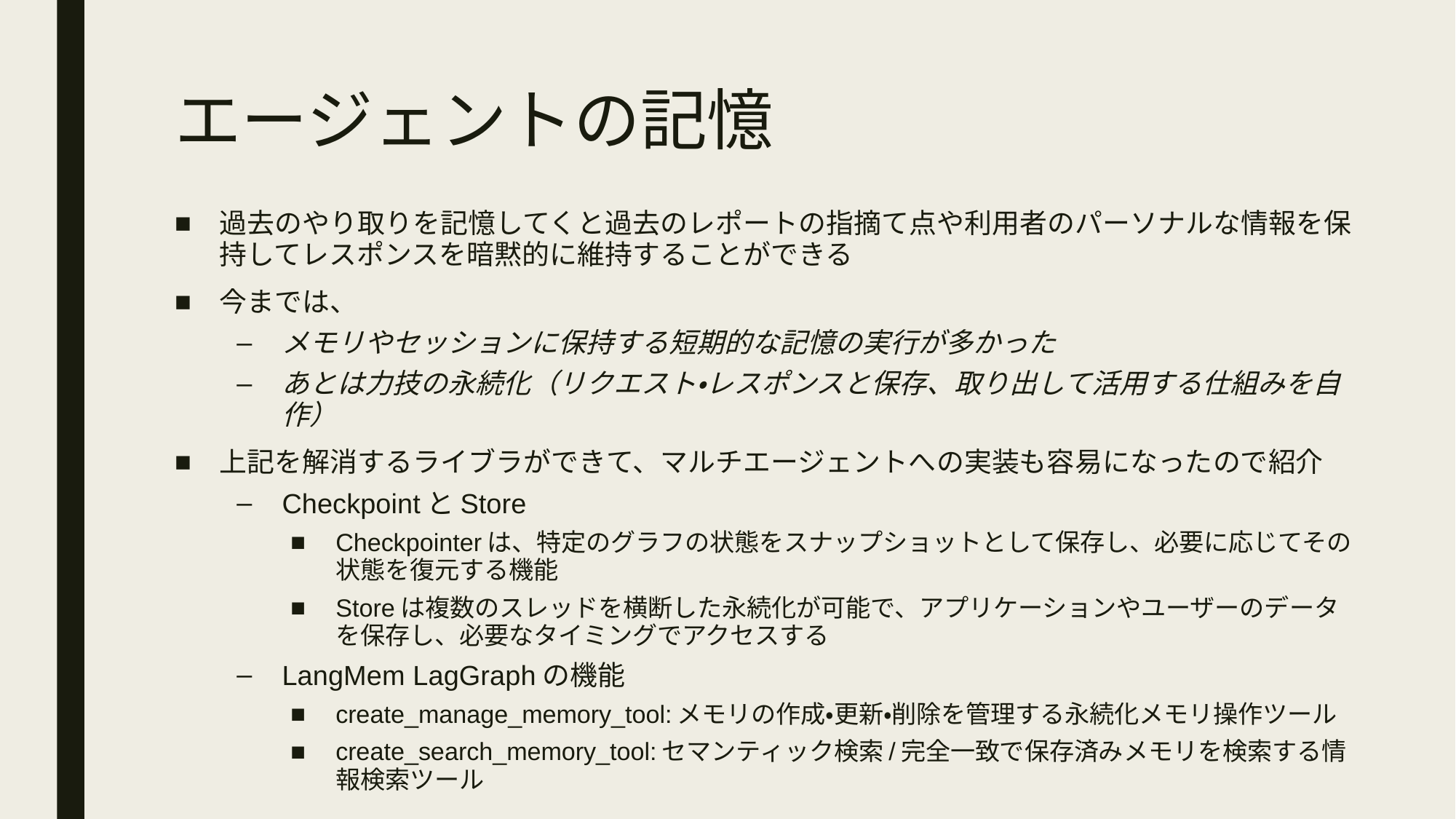

# エージェントの記憶
過去のやり取りを記憶してくと過去のレポートの指摘て点や利用者のパーソナルな情報を保持してレスポンスを暗黙的に維持することができる
今までは、
メモリやセッションに保持する短期的な記憶の実行が多かった
あとは力技の永続化（リクエスト・レスポンスと保存、取り出して活用する仕組みを自作）
上記を解消するライブラができて、マルチエージェントへの実装も容易になったので紹介
CheckpointとStore
Checkpointerは、特定のグラフの状態をスナップショットとして保存し、必要に応じてその状態を復元する機能
Storeは複数のスレッドを横断した永続化が可能で、アプリケーションやユーザーのデータを保存し、必要なタイミングでアクセスする
LangMem LagGraphの機能
create_manage_memory_tool:メモリの作成・更新・削除を管理する永続化メモリ操作ツール
create_search_memory_tool:セマンティック検索/完全一致で保存済みメモリを検索する情報検索ツール